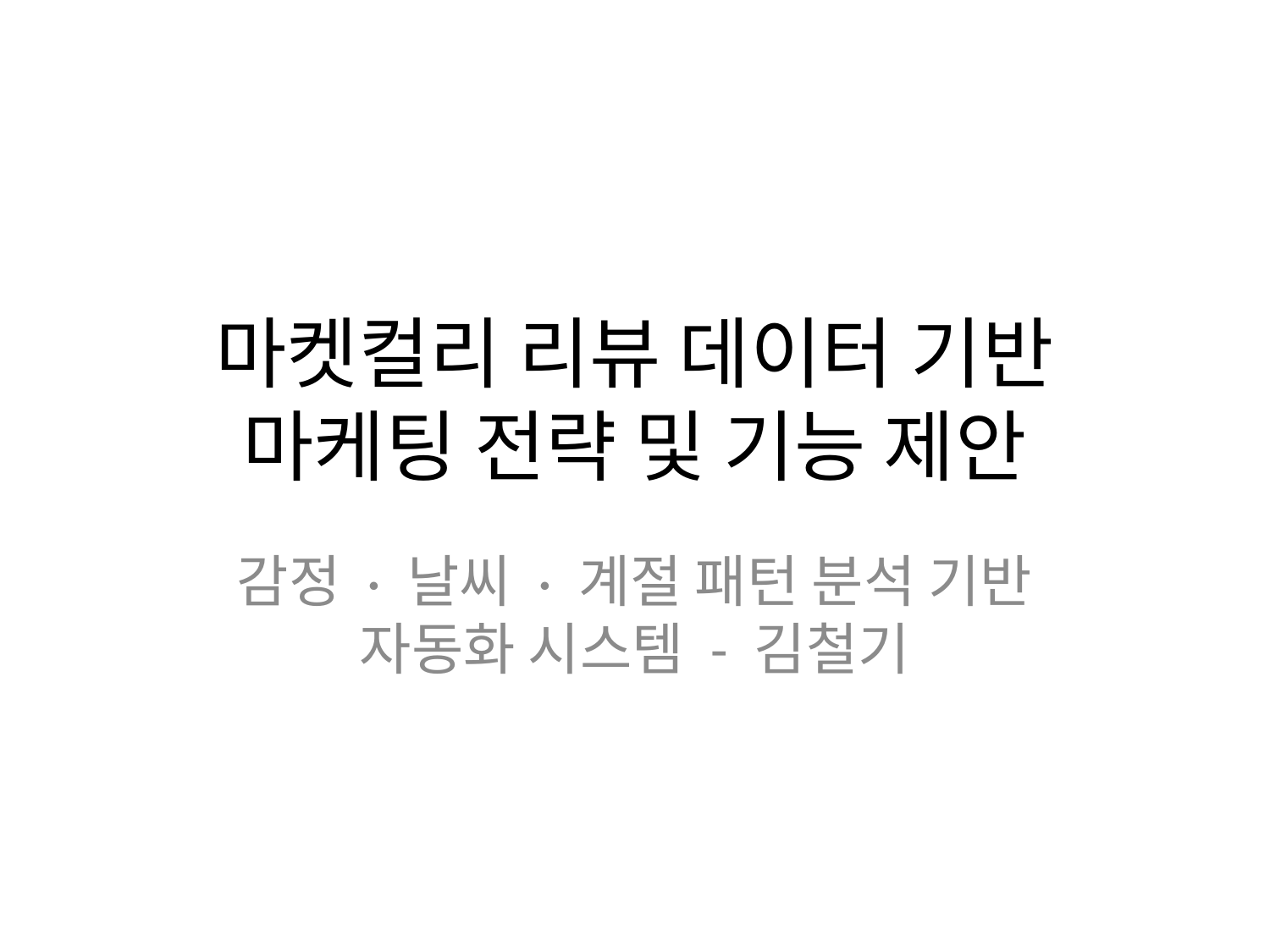

# 마켓컬리 리뷰 데이터 기반 마케팅 전략 및 기능 제안
감정 · 날씨 · 계절 패턴 분석 기반 자동화 시스템 - 김철기